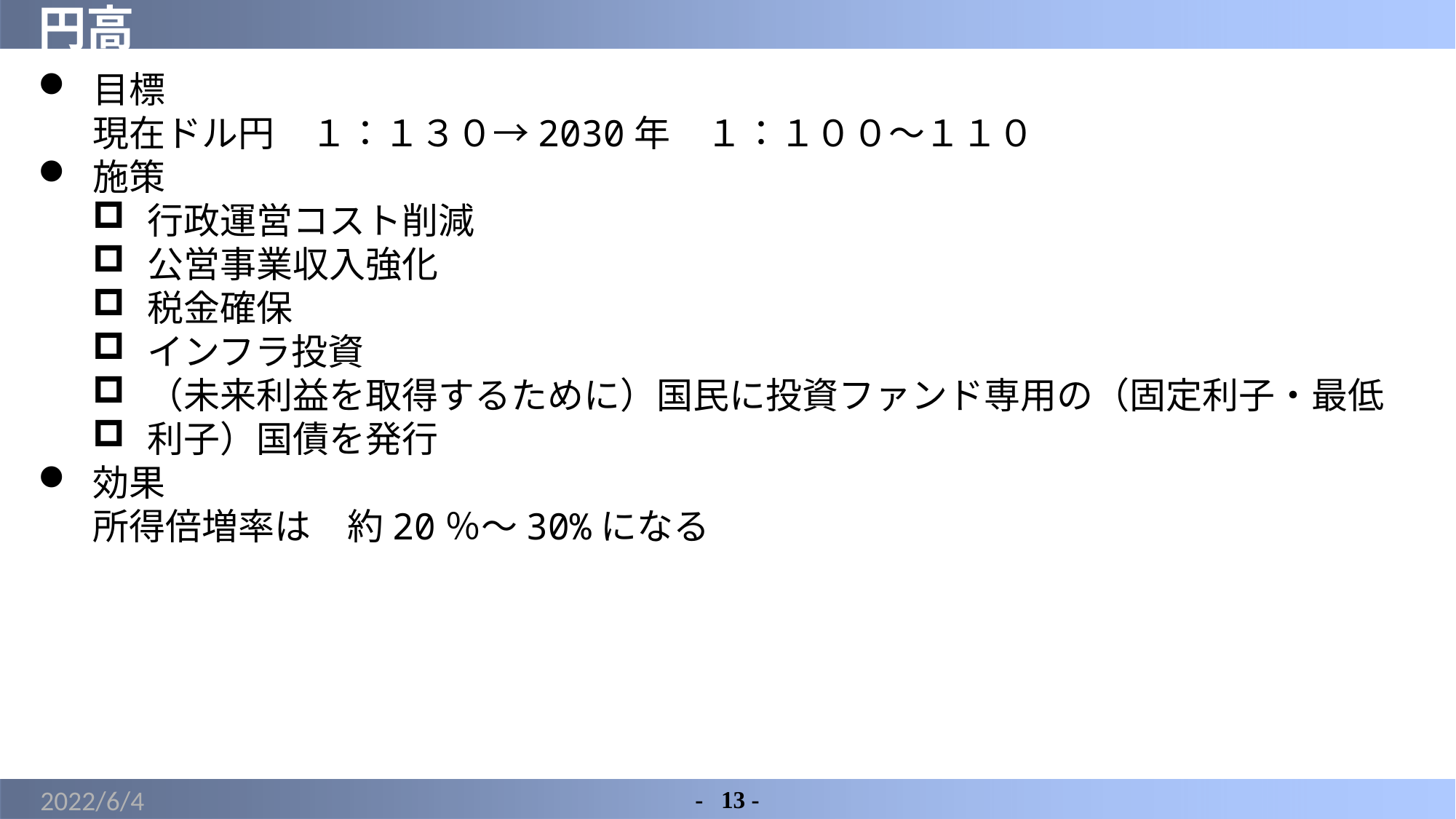

# 円高
目標
現在ドル円　１：１３０→2030年　１：１００～１１０
施策
行政運営コスト削減
公営事業収入強化
税金確保
インフラ投資
（未来利益を取得するために）国民に投資ファンド専用の（固定利子・最低
利子）国債を発行
効果
所得倍増率は　約20％～30%になる
2022/6/4
-	13 -